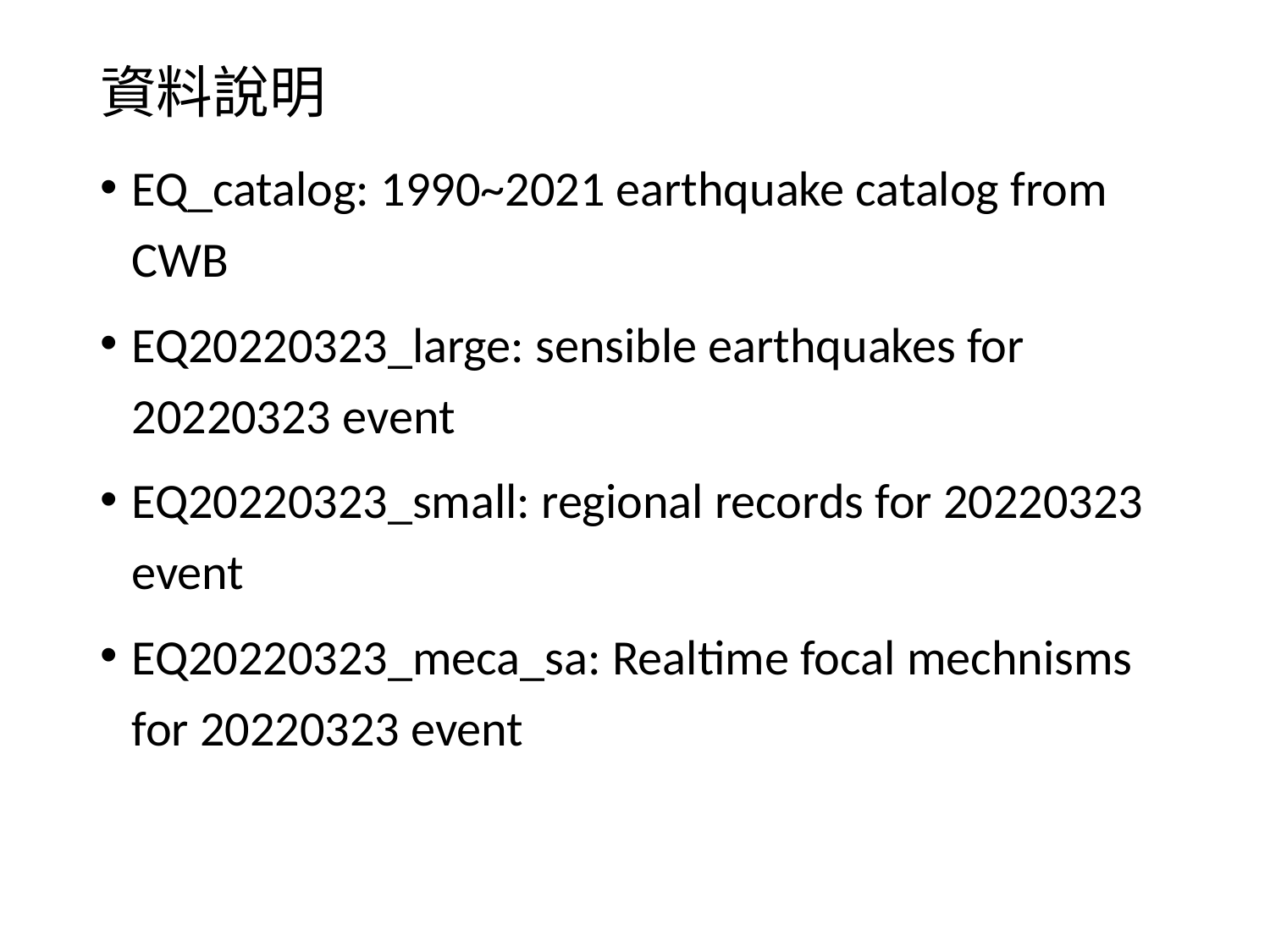

# 資料說明
EQ_catalog: 1990~2021 earthquake catalog from CWB
EQ20220323_large: sensible earthquakes for 20220323 event
EQ20220323_small: regional records for 20220323 event
EQ20220323_meca_sa: Realtime focal mechnisms for 20220323 event